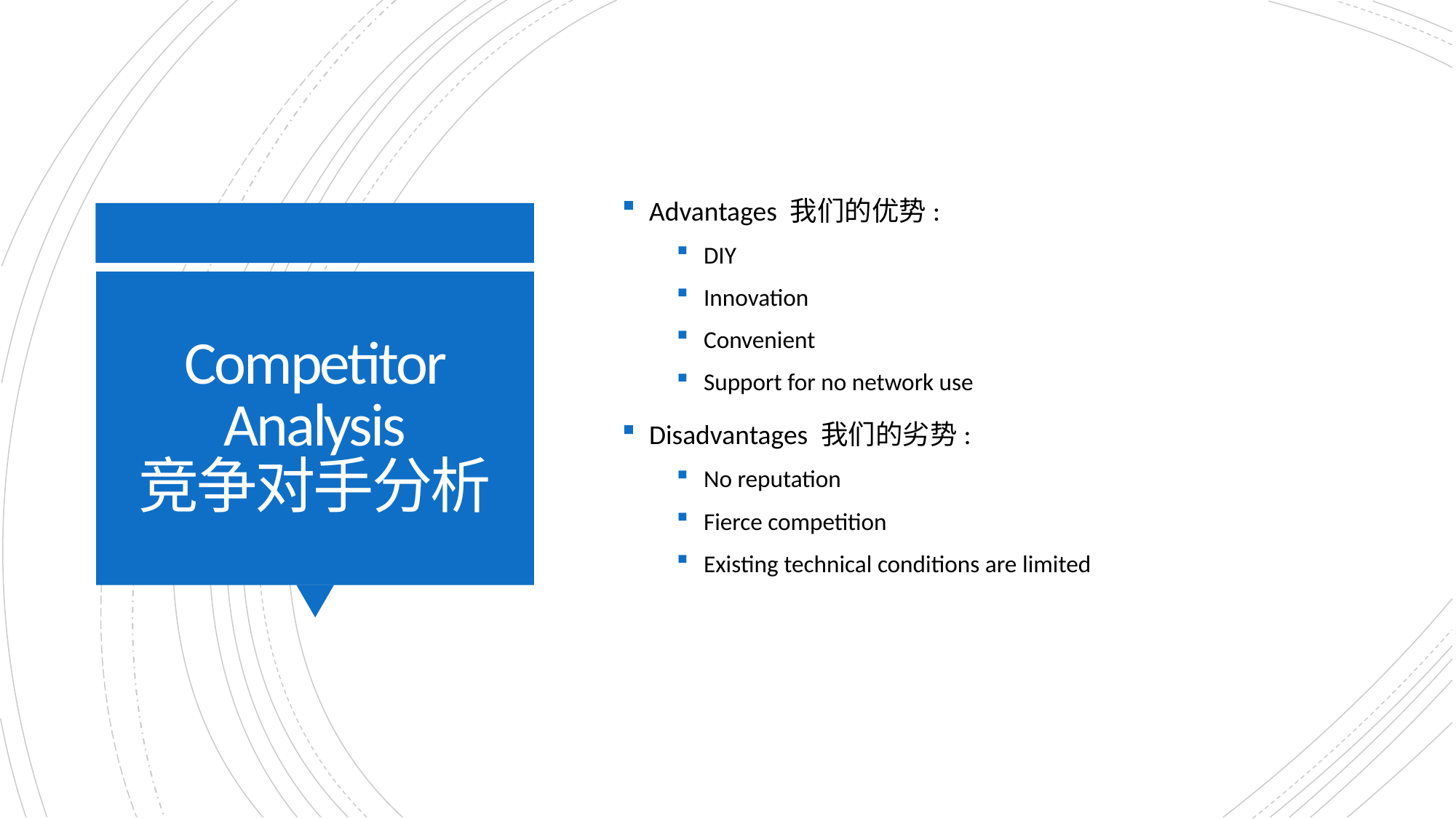

Advantages 我们的优势:
DIY
Innovation
Convenient
Support for no network use
Disadvantages 我们的劣势:
No reputation
Fierce competition
Existing technical conditions are limited

# Competitor Analysis 竞争对手分析